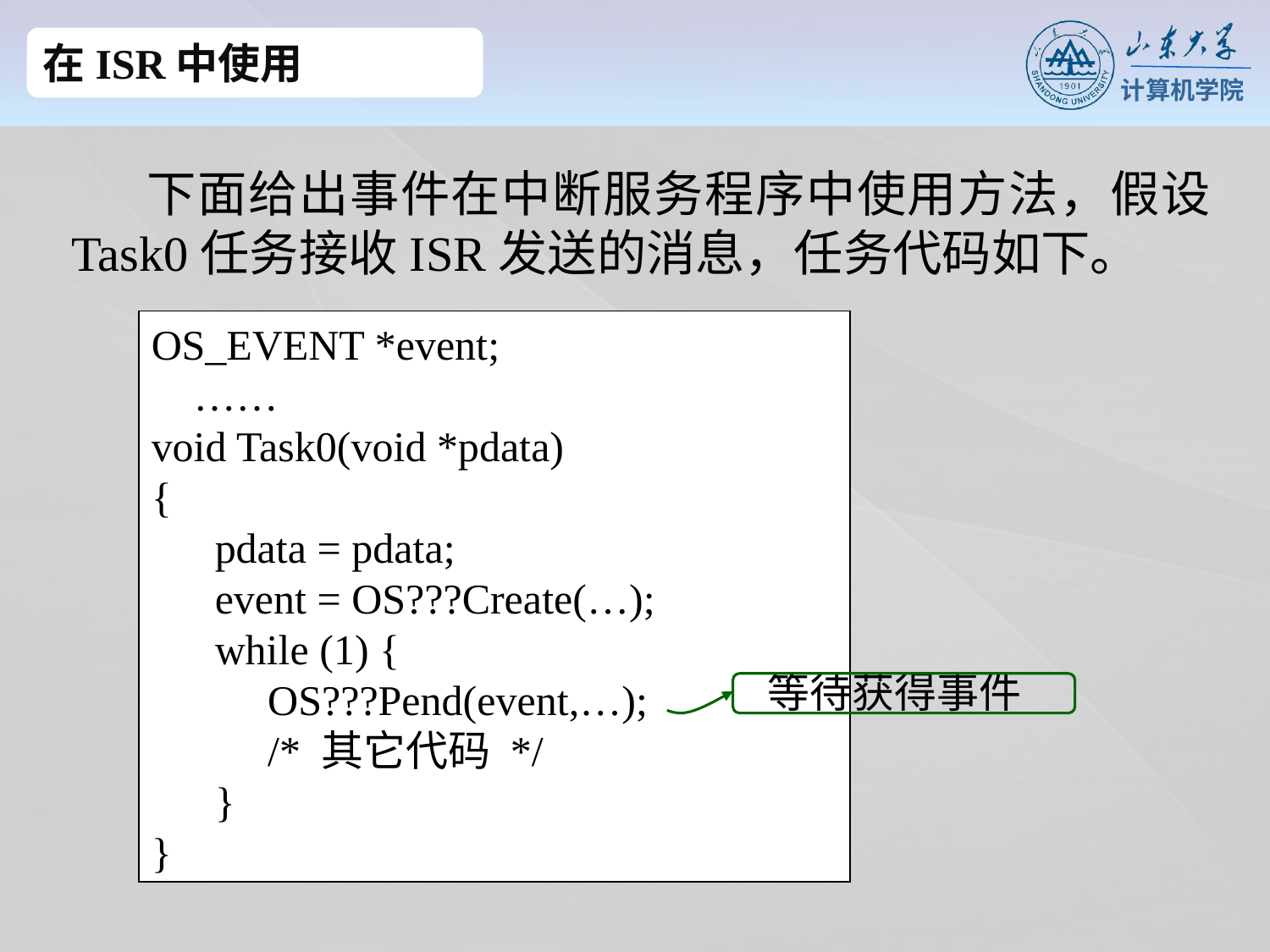

在ISR中使用
     下面给出事件在中断服务程序中使用方法，假设Task0任务接收ISR发送的消息，任务代码如下。
OS_EVENT *event;
    ……
void Task0(void *pdata)
{
      pdata = pdata;
      event = OS???Create(…);
      while (1) {
           OS???Pend(event,…);
           /* 其它代码 */
      }
}
等待获得事件